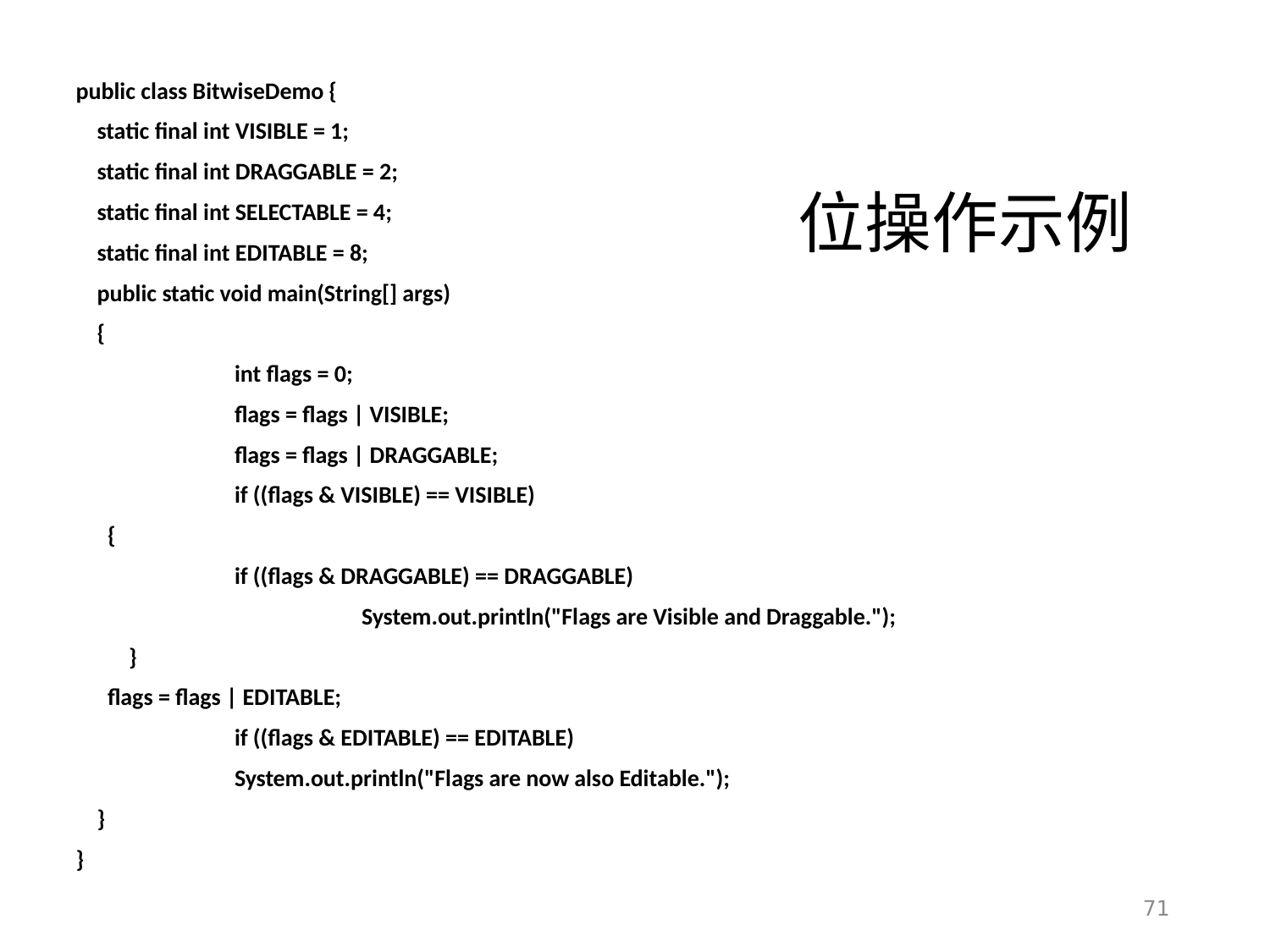

public class BitwiseDemo {
    static final int VISIBLE = 1;
    static final int DRAGGABLE = 2;
    static final int SELECTABLE = 4;
    static final int EDITABLE = 8;
    public static void main(String[] args)
    {
        	int flags = 0;
        	flags = flags | VISIBLE;
        	flags = flags | DRAGGABLE;
        	if ((flags & VISIBLE) == VISIBLE)
	{
            	if ((flags & DRAGGABLE) == DRAGGABLE)
		 	System.out.println("Flags are Visible and Draggable.");
          }
	flags = flags | EDITABLE;
        	if ((flags & EDITABLE) == EDITABLE)
		System.out.println("Flags are now also Editable.");
    }
}

# 位操作示例
71